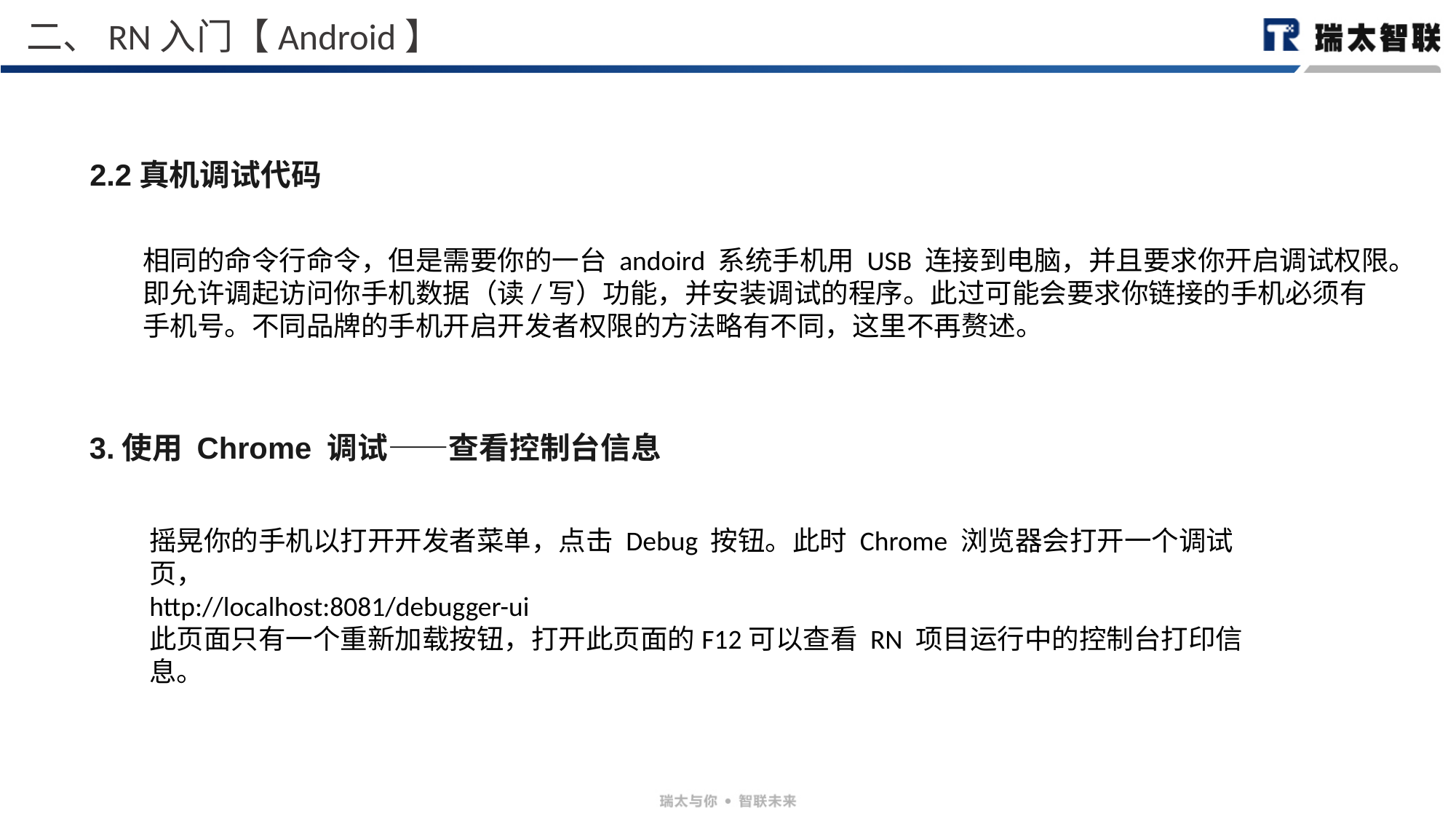

二、RN入门【Android】
2.2真机调试代码
相同的命令行命令，但是需要你的一台 andoird 系统手机用 USB 连接到电脑，并且要求你开启调试权限。
即允许调起访问你手机数据（读/写）功能，并安装调试的程序。此过可能会要求你链接的手机必须有
手机号。不同品牌的手机开启开发者权限的方法略有不同，这里不再赘述。
3.使用 Chrome 调试——查看控制台信息
摇晃你的手机以打开开发者菜单，点击 Debug 按钮。此时 Chrome 浏览器会打开一个调试页，
http://localhost:8081/debugger-ui
此页面只有一个重新加载按钮，打开此页面的F12可以查看 RN 项目运行中的控制台打印信息。